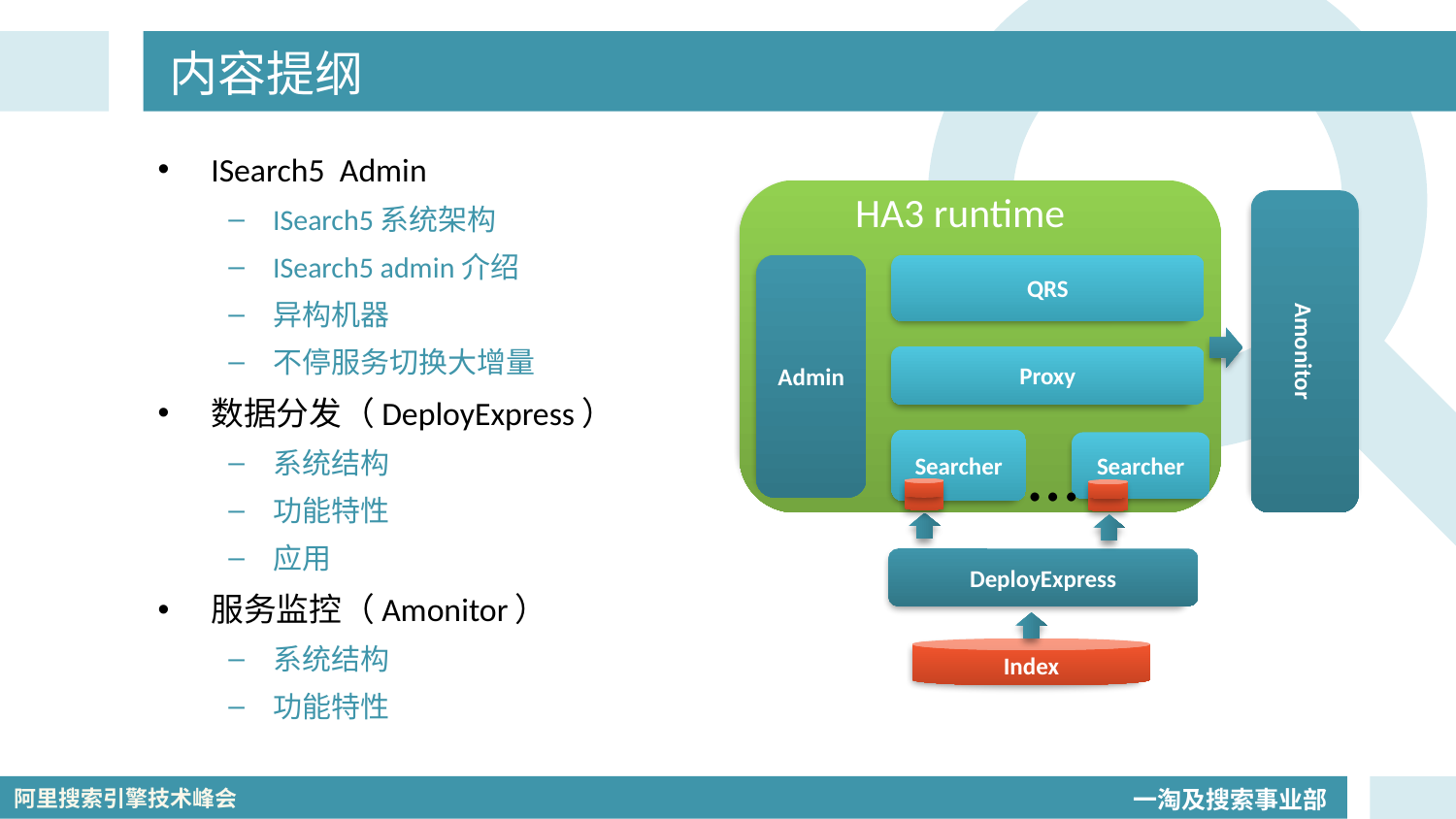

# 内容提纲
ISearch5  Admin
ISearch5系统架构
ISearch5 admin介绍
异构机器
不停服务切换大增量
数据分发（DeployExpress）
系统结构
功能特性
应用
服务监控（Amonitor）
系统结构
功能特性

HA3 runtime
Amonitor
Admin
QRS

Proxy
…
Searcher
Searcher

DeployExpress

Index